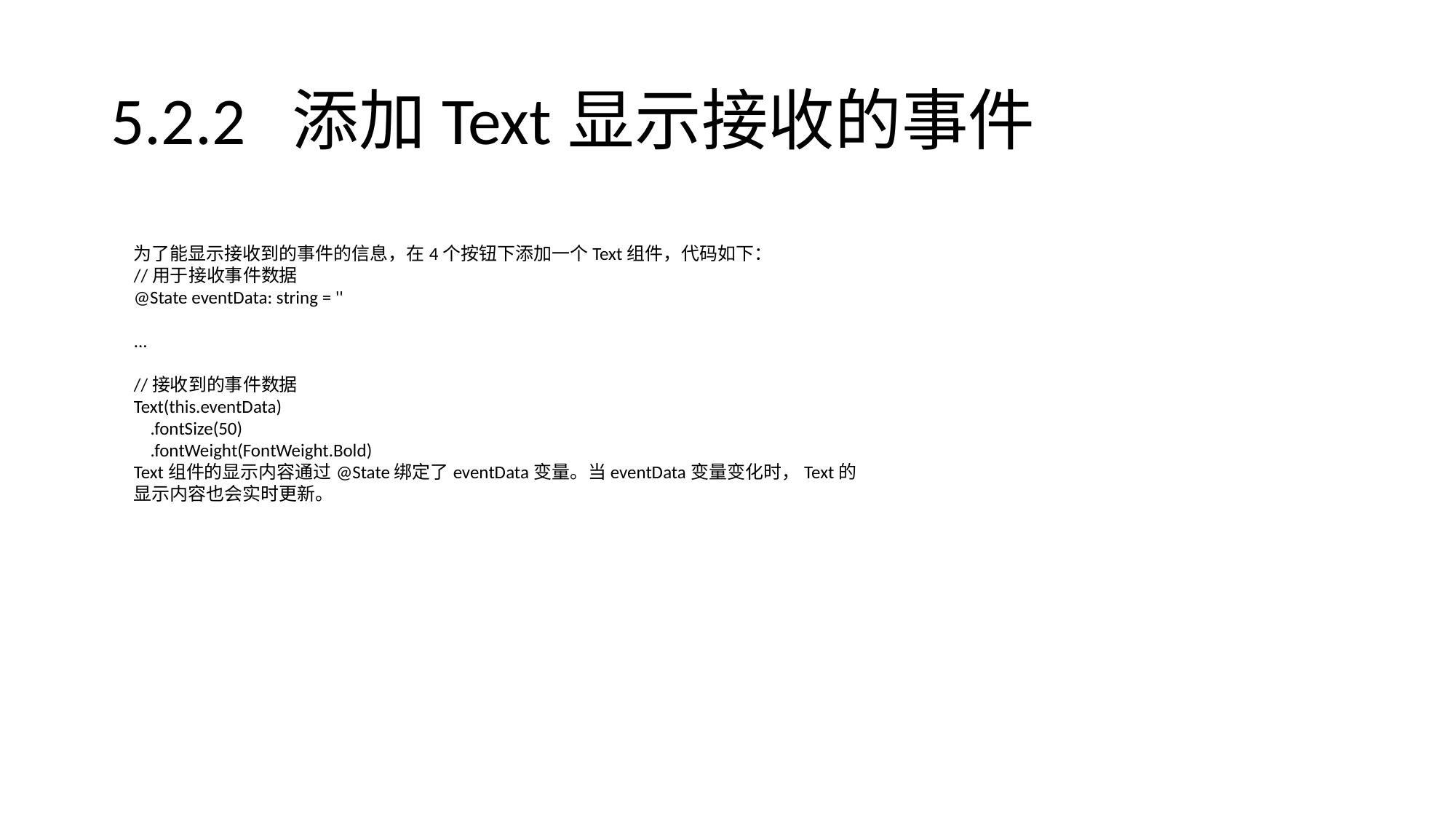

# 5.2.2  添加Text显示接收的事件
为了能显示接收到的事件的信息，在4个按钮下添加一个Text组件，代码如下：
//用于接收事件数据
@State eventData: string = ''

...

//接收到的事件数据
Text(this.eventData)
    .fontSize(50)
    .fontWeight(FontWeight.Bold)
Text组件的显示内容通过@State绑定了eventData变量。当eventData变量变化时，Text的显示内容也会实时更新。